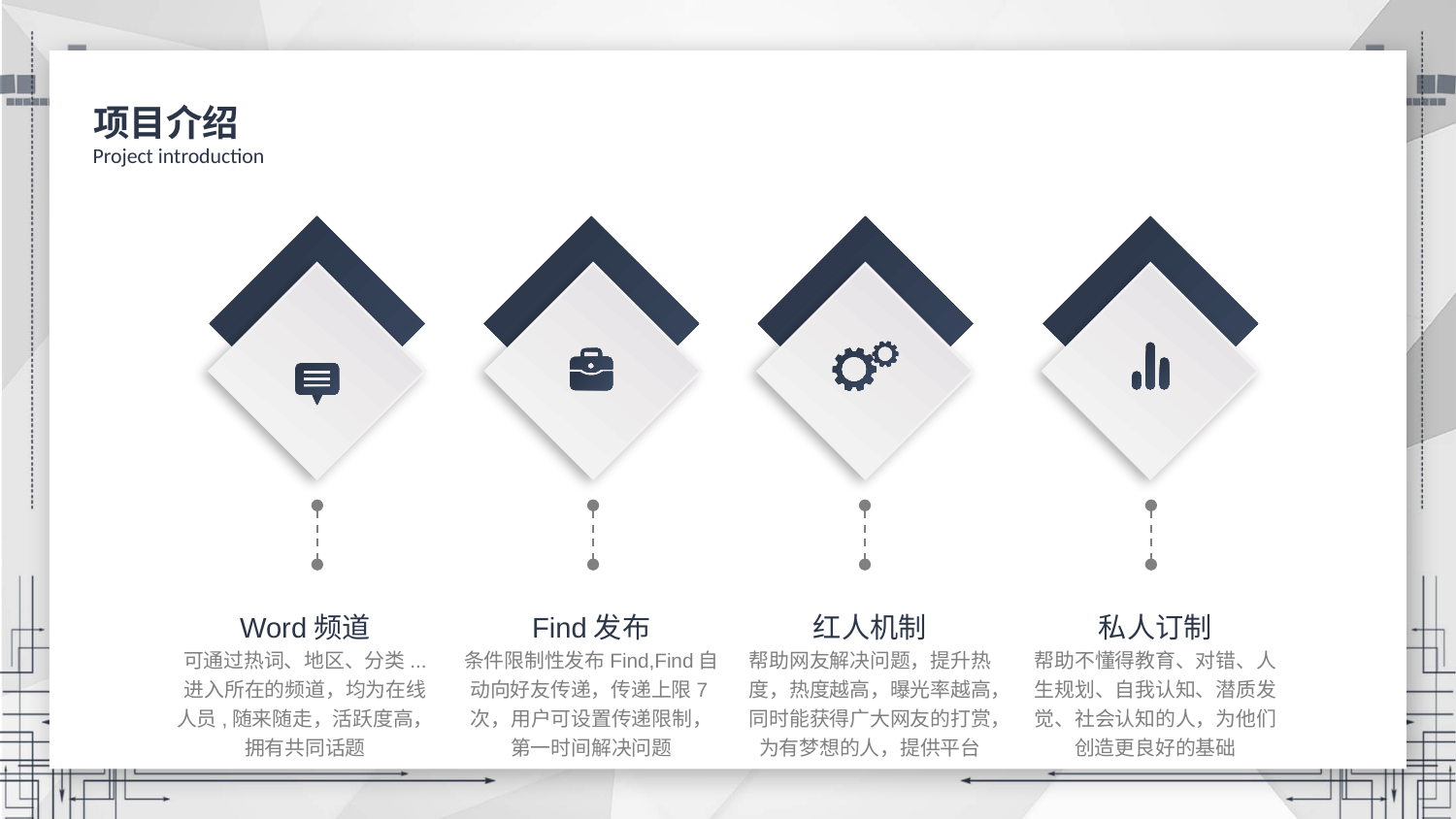

项目介绍
Project introduction

Word频道
可通过热词、地区、分类...
进入所在的频道，均为在线人员,随来随走，活跃度高，拥有共同话题
Find发布
条件限制性发布Find,Find自动向好友传递，传递上限7次，用户可设置传递限制，第一时间解决问题
红人机制
帮助网友解决问题，提升热度，热度越高，曝光率越高，同时能获得广大网友的打赏，
为有梦想的人，提供平台
私人订制
帮助不懂得教育、对错、人生规划、自我认知、潜质发觉、社会认知的人，为他们创造更良好的基础